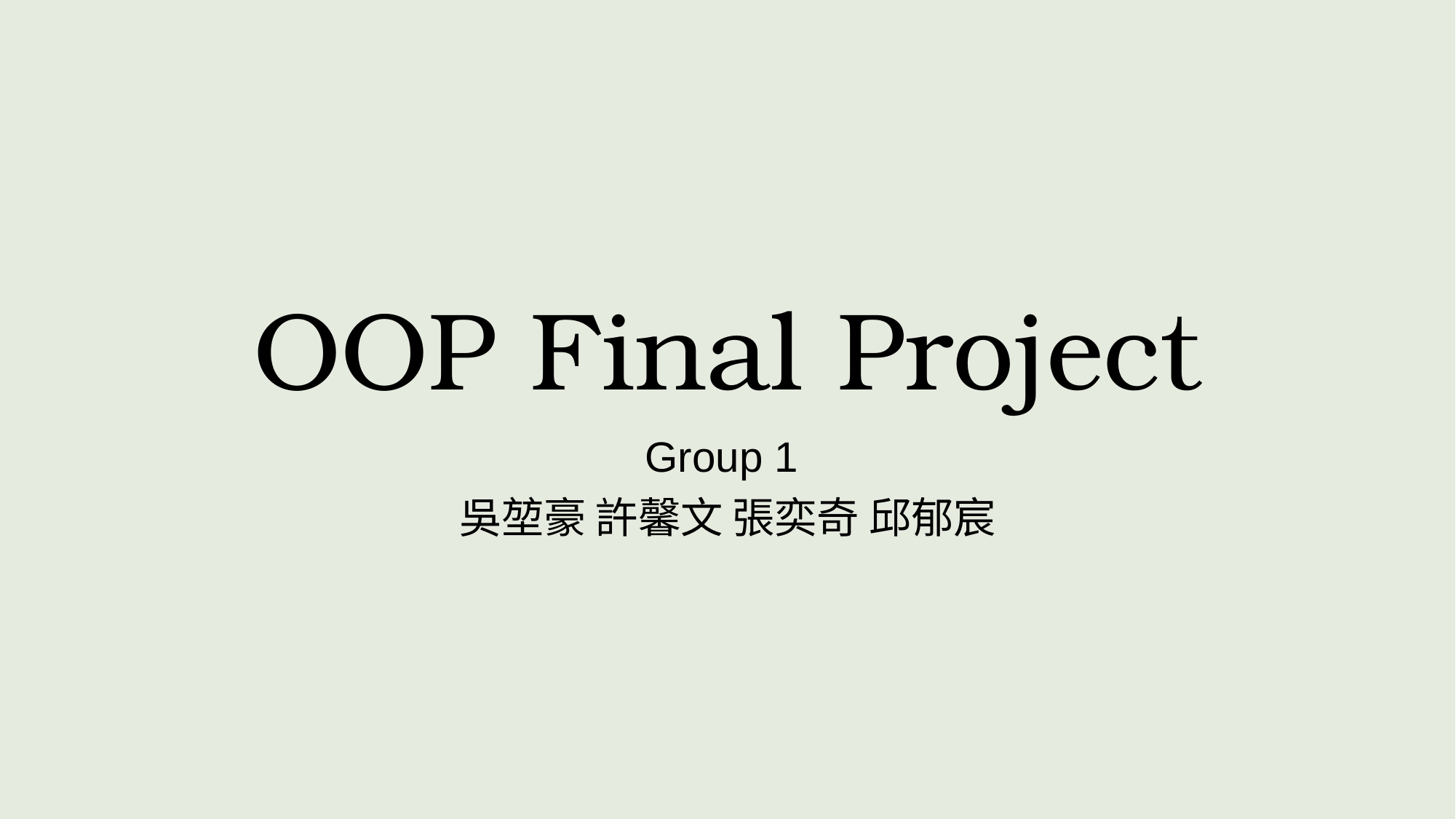

# OOP Final Project
Group 1
吳堃豪 許馨文 張奕奇 邱郁宸